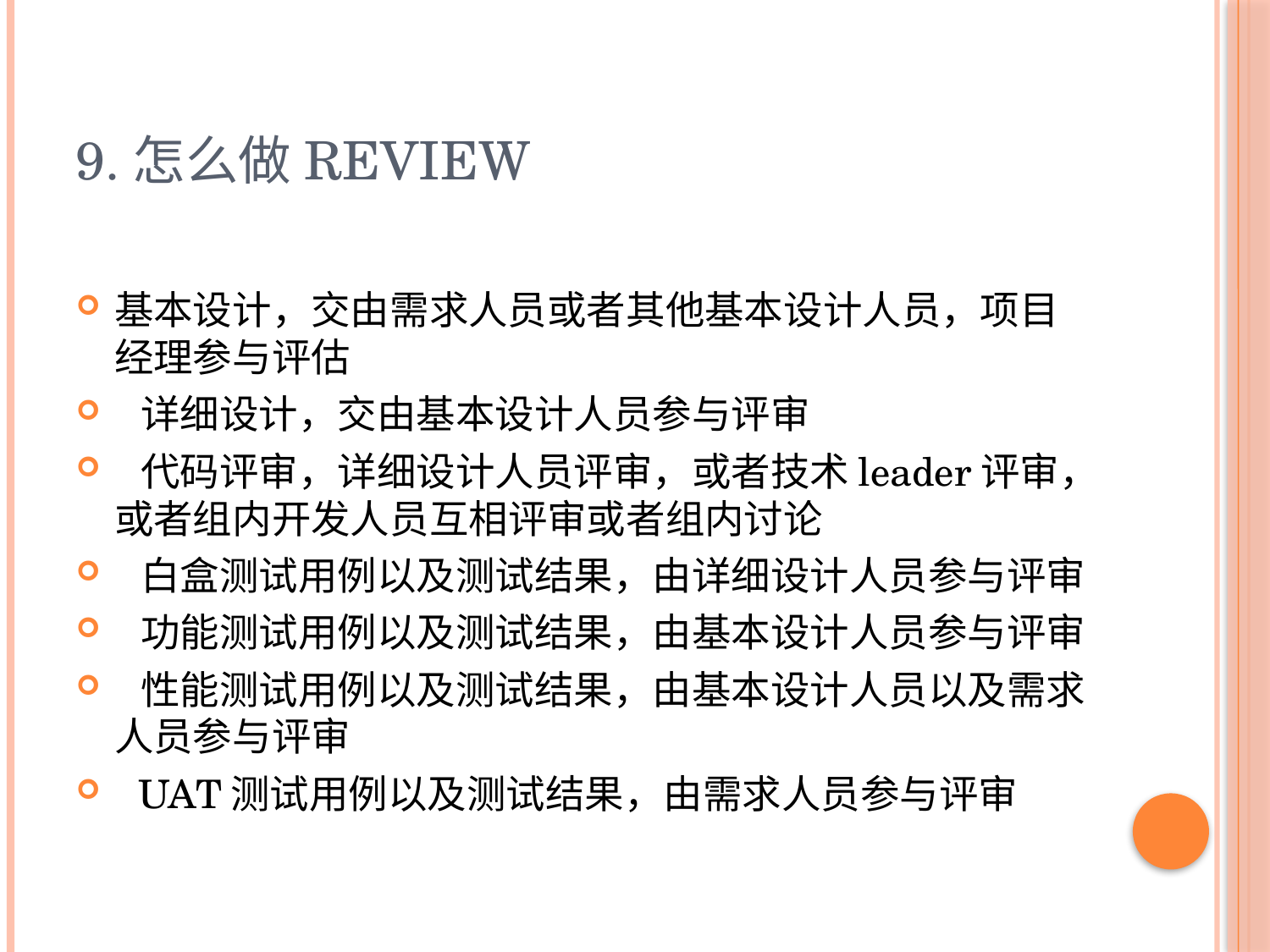

# 9.怎么做review

基本设计，交由需求人员或者其他基本设计人员，项目经理参与评估
  详细设计，交由基本设计人员参与评审
  代码评审，详细设计人员评审，或者技术leader评审，或者组内开发人员互相评审或者组内讨论
  白盒测试用例以及测试结果，由详细设计人员参与评审
  功能测试用例以及测试结果，由基本设计人员参与评审
  性能测试用例以及测试结果，由基本设计人员以及需求人员参与评审
  UAT测试用例以及测试结果，由需求人员参与评审